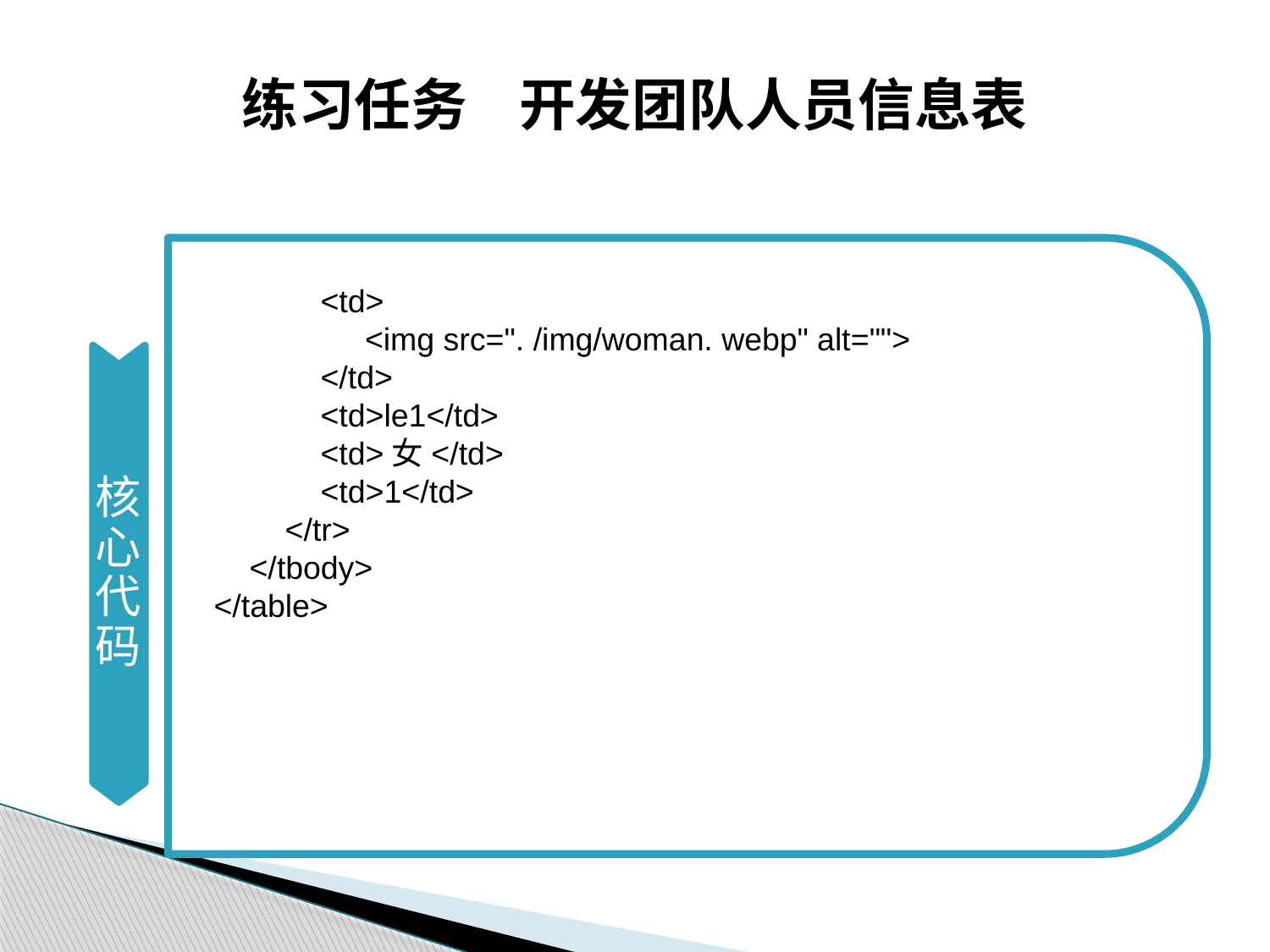

# 练习任务    开发团队人员信息表

核心代码
                <td>
                     <img src=". /img/woman. webp" alt="">
                </td>
                <td>le1</td>
                <td>女</td>
                <td>1</td>
            </tr>
        </tbody>
    </table>